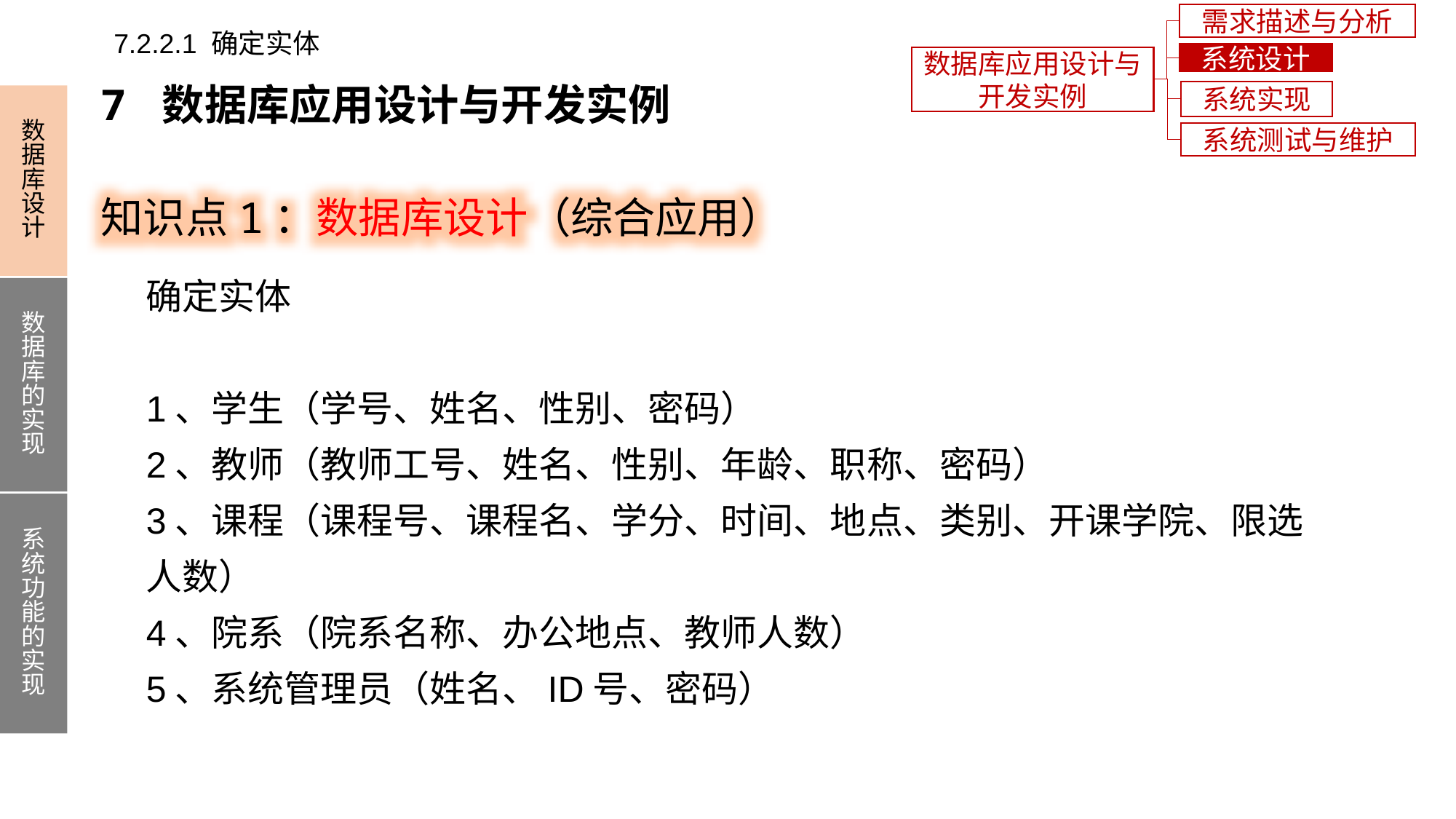

需求描述与分析
7.2.2.1 确定实体
系统设计
数据库应用设计与开发实例
7 数据库应用设计与开发实例
系统实现
数据库设计
数据库的实现
系统功能的实现
系统测试与维护
知识点1：数据库设计（综合应用）
确定实体

1、学生（学号、姓名、性别、密码）
2、教师（教师工号、姓名、性别、年龄、职称、密码）
3、课程（课程号、课程名、学分、时间、地点、类别、开课学院、限选人数）
4、院系（院系名称、办公地点、教师人数）
5、系统管理员（姓名、ID号、密码）